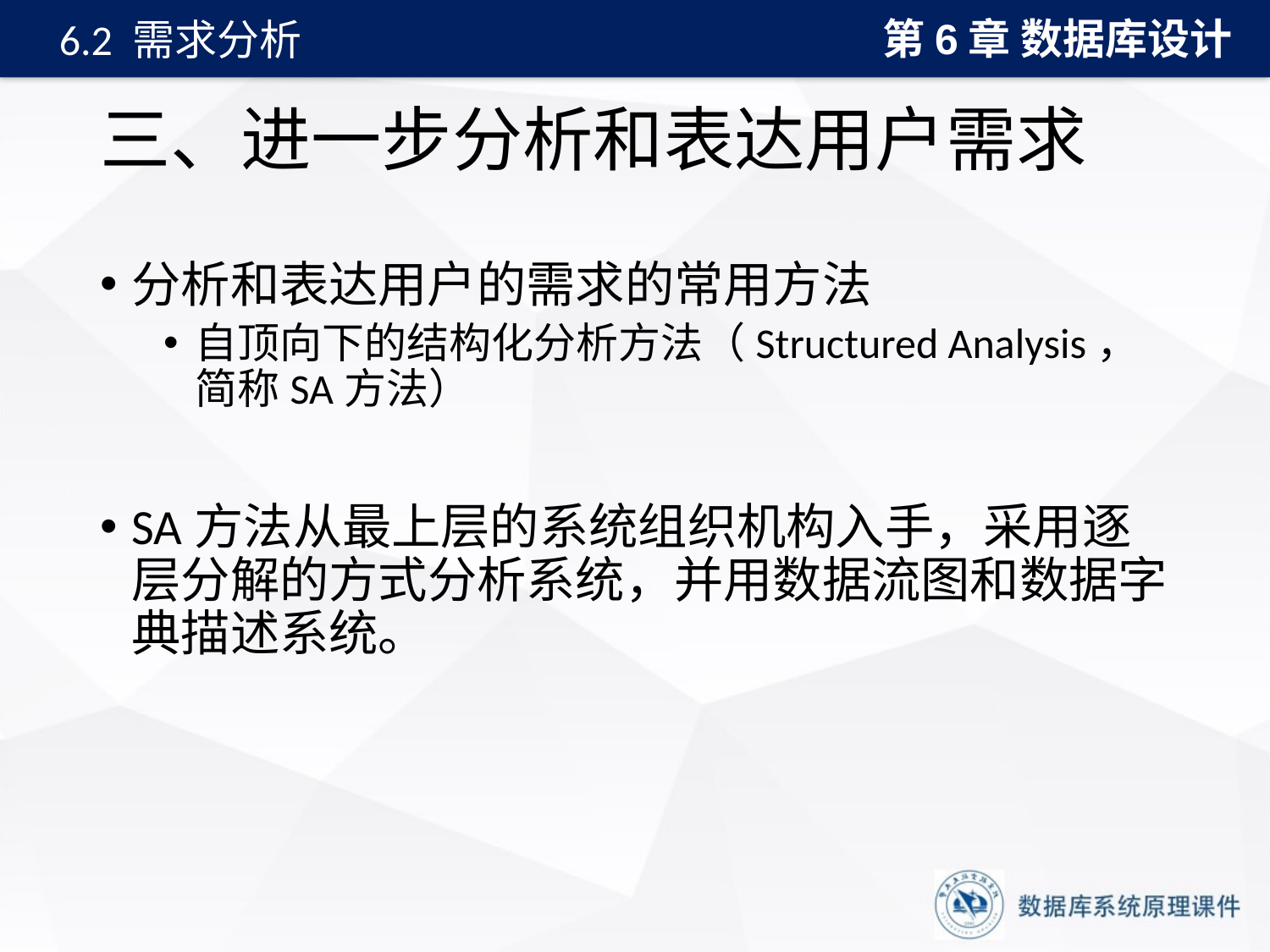

第6章 数据库设计
6.2 需求分析
# 三、进一步分析和表达用户需求
分析和表达用户的需求的常用方法
自顶向下的结构化分析方法（Structured Analysis，简称SA方法）

SA方法从最上层的系统组织机构入手，采用逐层分解的方式分析系统，并用数据流图和数据字典描述系统。